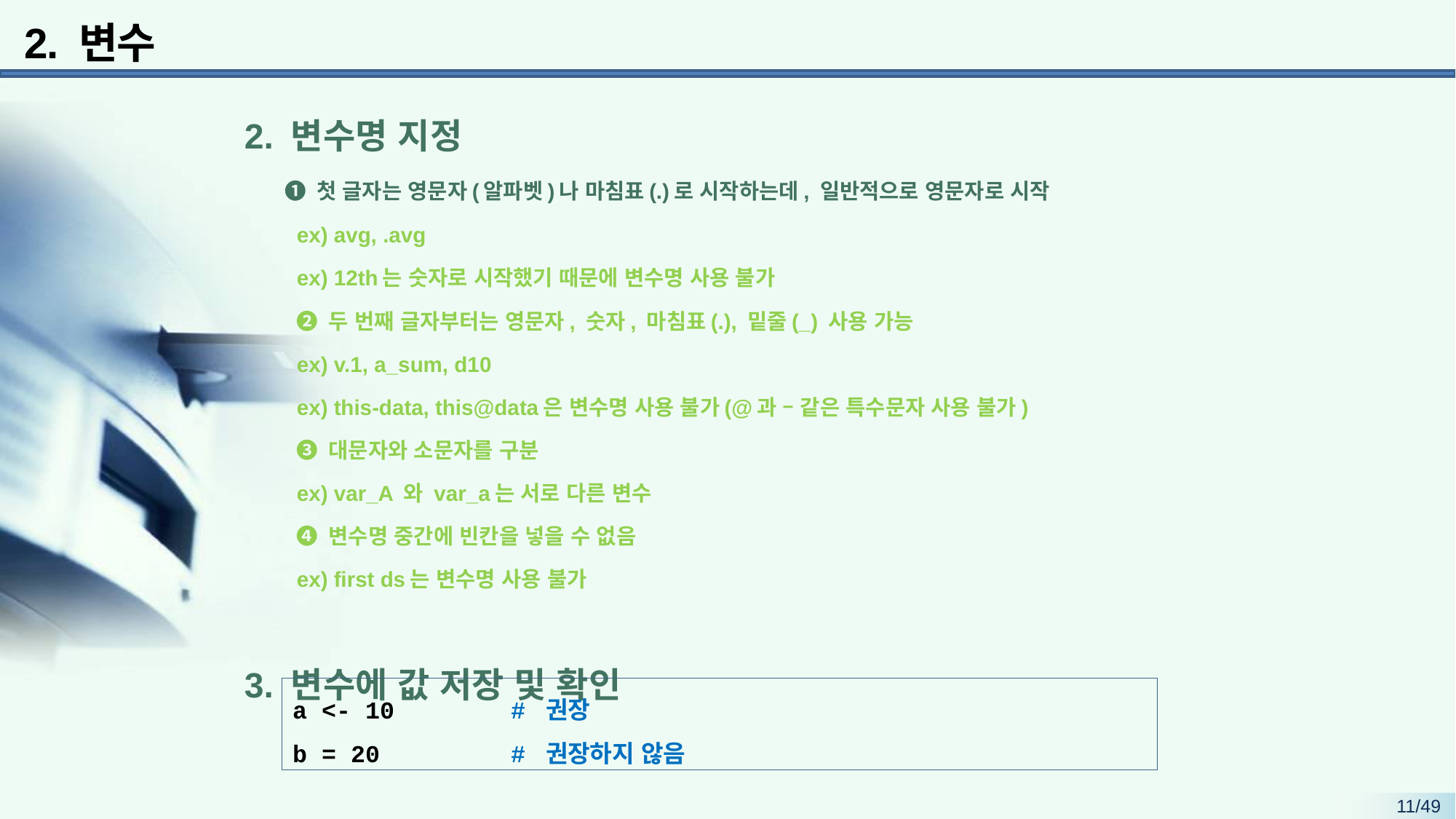

# 2. 변수
2. 변수명 지정
      ❶ 첫 글자는 영문자(알파벳)나 마침표(.)로 시작하는데, 일반적으로 영문자로 시작
	ex) avg, .avg
	ex) 12th는 숫자로 시작했기 때문에 변수명 사용 불가
❷ 두 번째 글자부터는 영문자, 숫자, 마침표(.), 밑줄(_) 사용 가능
	ex) v.1, a_sum, d10
	ex) this-data, this@data은 변수명 사용 불가(@과 – 같은 특수문자 사용 불가)
❸ 대문자와 소문자를 구분
	ex) var_A 와 var_a는 서로 다른 변수
❹ 변수명 중간에 빈칸을 넣을 수 없음
	ex) first ds는 변수명 사용 불가

3. 변수에 값 저장 및 확인

a <- 10 	# 권장
b = 20     	# 권장하지 않음